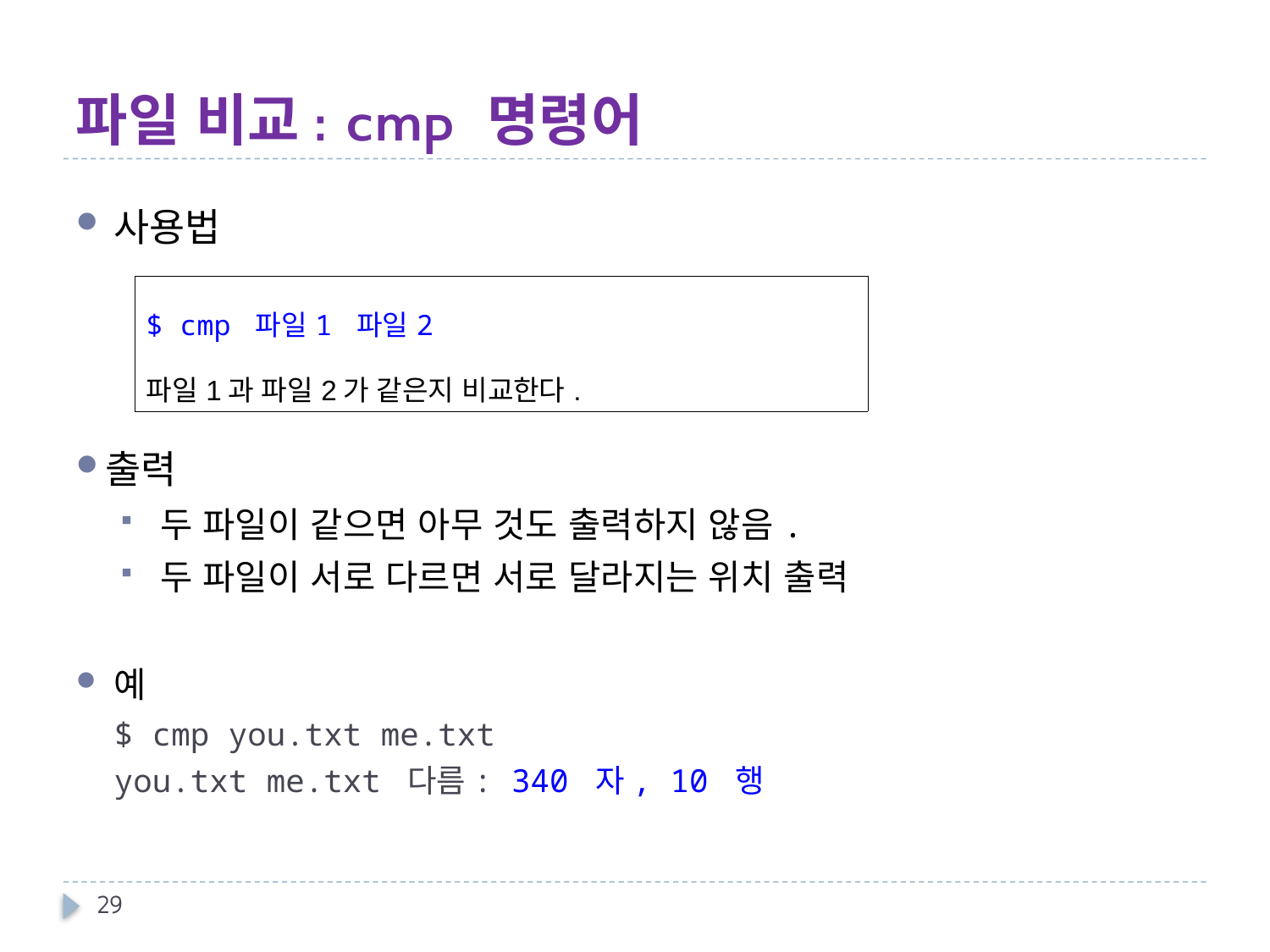

# 파일 비교: cmp 명령어
사용법

출력
두 파일이 같으면 아무 것도 출력하지 않음.
두 파일이 서로 다르면 서로 달라지는 위치 출력

예
$ cmp you.txt me.txt
you.txt me.txt 다름: 340 자, 10 행

| $ cmp 파일1 파일2 파일1과 파일2가 같은지 비교한다. |
| --- |
29